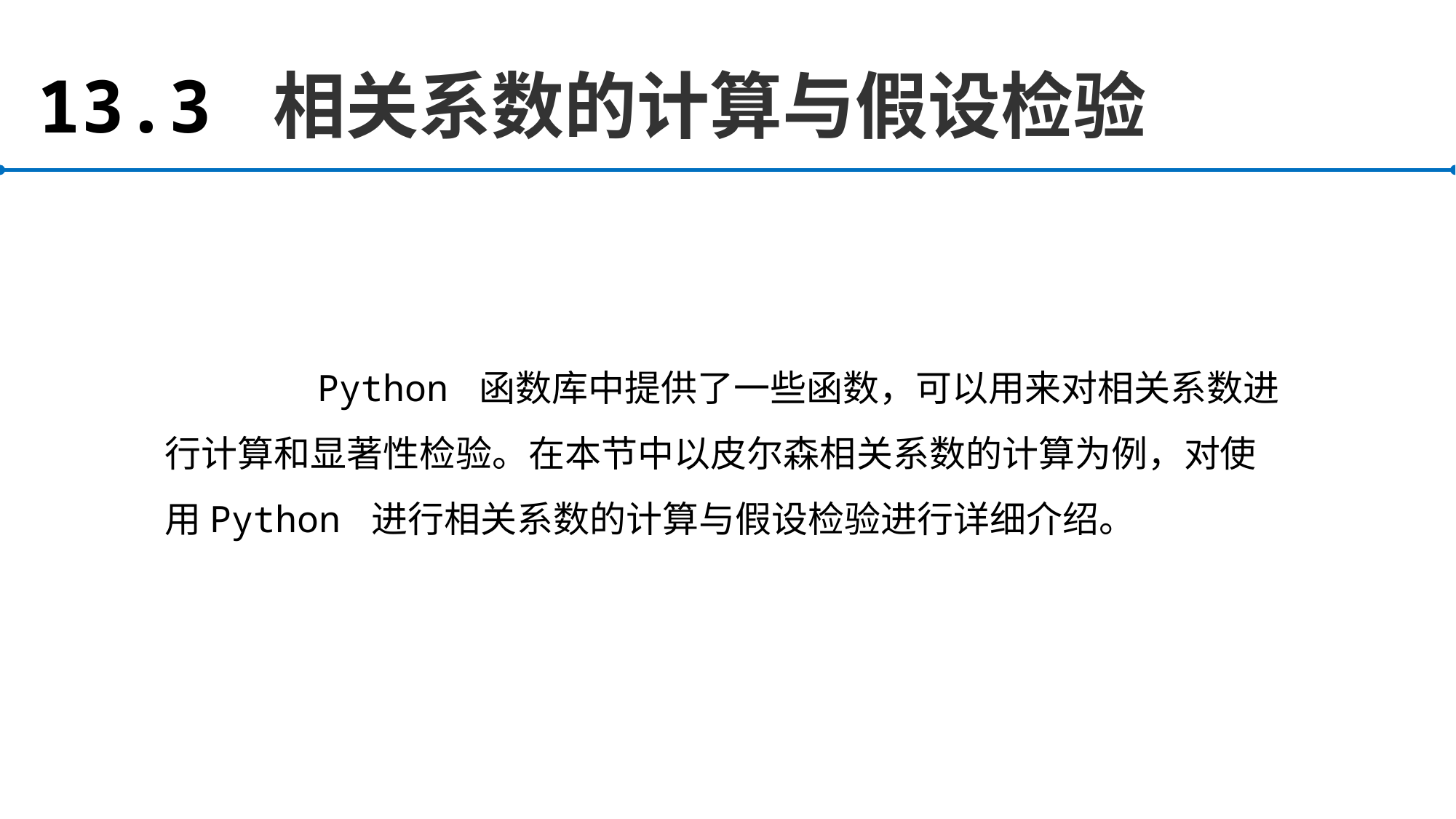

# 13.3 相关系数的计算与假设检验
       Python 函数库中提供了一些函数，可以用来对相关系数进行计算和显著性检验。在本节中以皮尔森相关系数的计算为例，对使用Python 进行相关系数的计算与假设检验进行详细介绍。